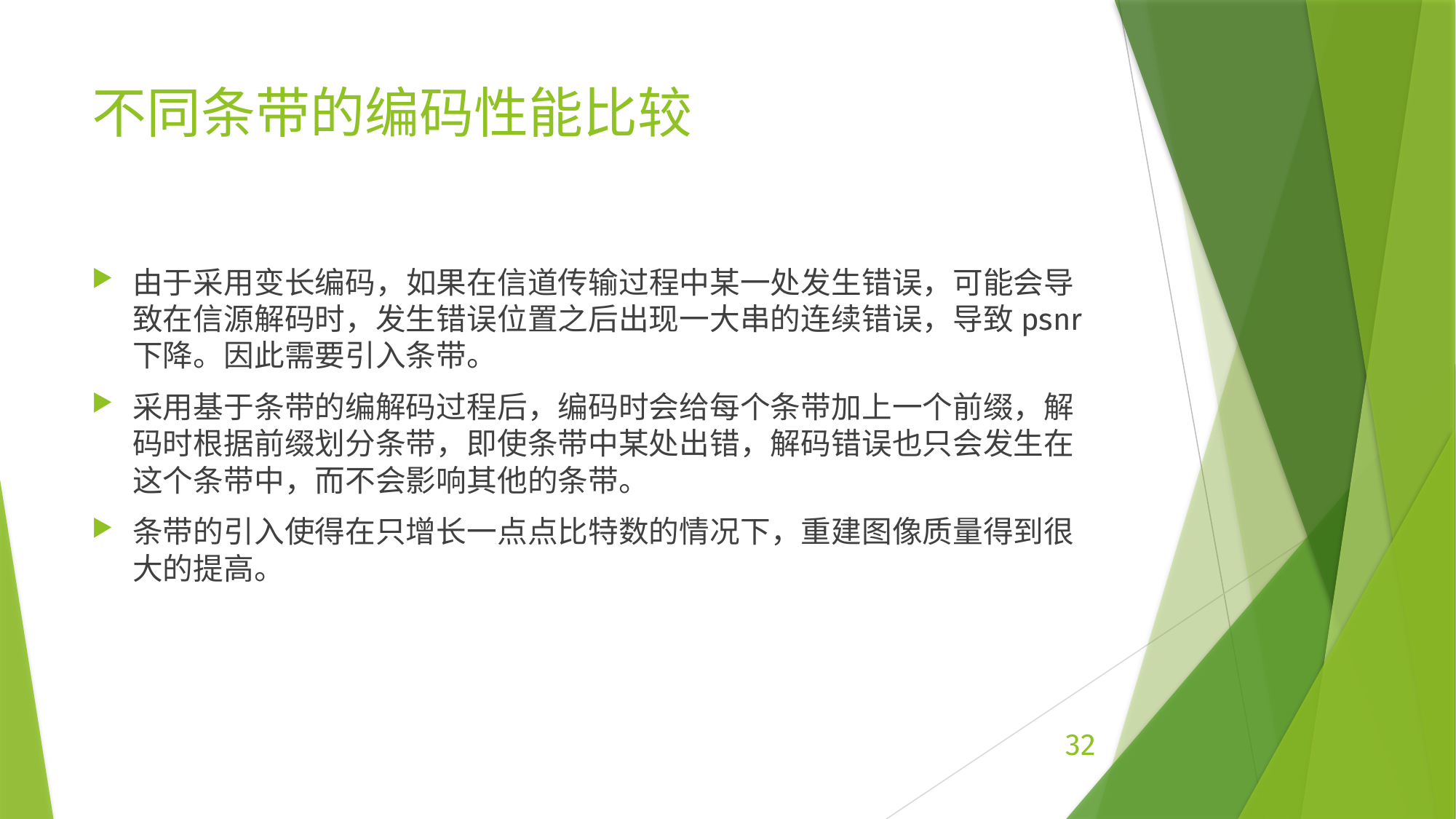

# 不同条带的编码性能比较
由于采用变长编码，如果在信道传输过程中某一处发生错误，可能会导致在信源解码时，发生错误位置之后出现一大串的连续错误，导致psnr下降。因此需要引入条带。
采用基于条带的编解码过程后，编码时会给每个条带加上一个前缀，解码时根据前缀划分条带，即使条带中某处出错，解码错误也只会发生在这个条带中，而不会影响其他的条带。
条带的引入使得在只增长一点点比特数的情况下，重建图像质量得到很大的提高。
32